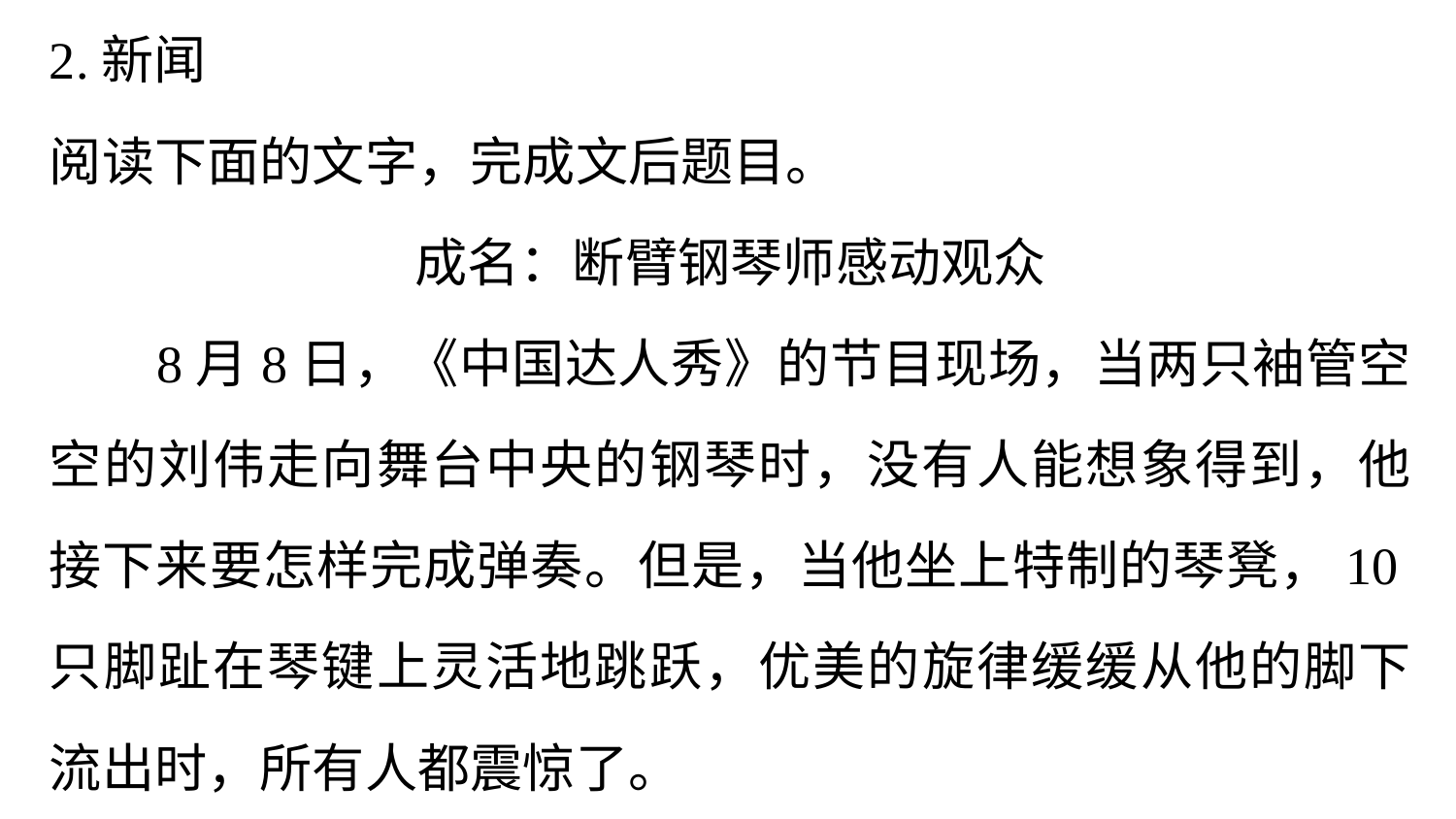

2.新闻
阅读下面的文字，完成文后题目。
成名：断臂钢琴师感动观众
        8月8日，《中国达人秀》的节目现场，当两只袖管空空的刘伟走向舞台中央的钢琴时，没有人能想象得到，他接下来要怎样完成弹奏。但是，当他坐上特制的琴凳，10只脚趾在琴键上灵活地跳跃，优美的旋律缓缓从他的脚下流出时，所有人都震惊了。